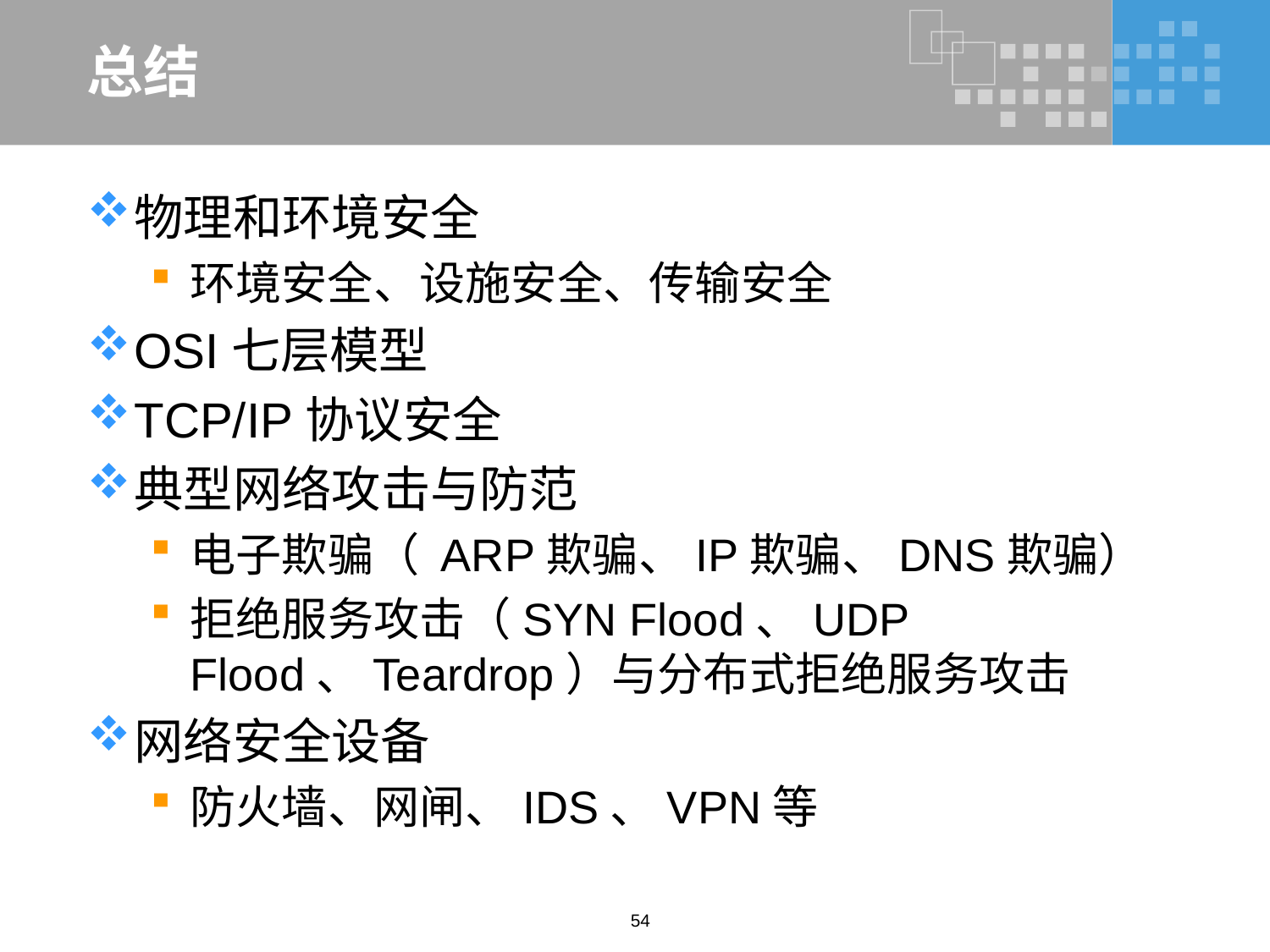

# 总结
物理和环境安全
环境安全、设施安全、传输安全
OSI七层模型
TCP/IP协议安全
典型网络攻击与防范
电子欺骗（ ARP欺骗、IP欺骗、DNS欺骗）
拒绝服务攻击（SYN Flood、UDP Flood、Teardrop）与分布式拒绝服务攻击
网络安全设备
防火墙、网闸、IDS、VPN等
54